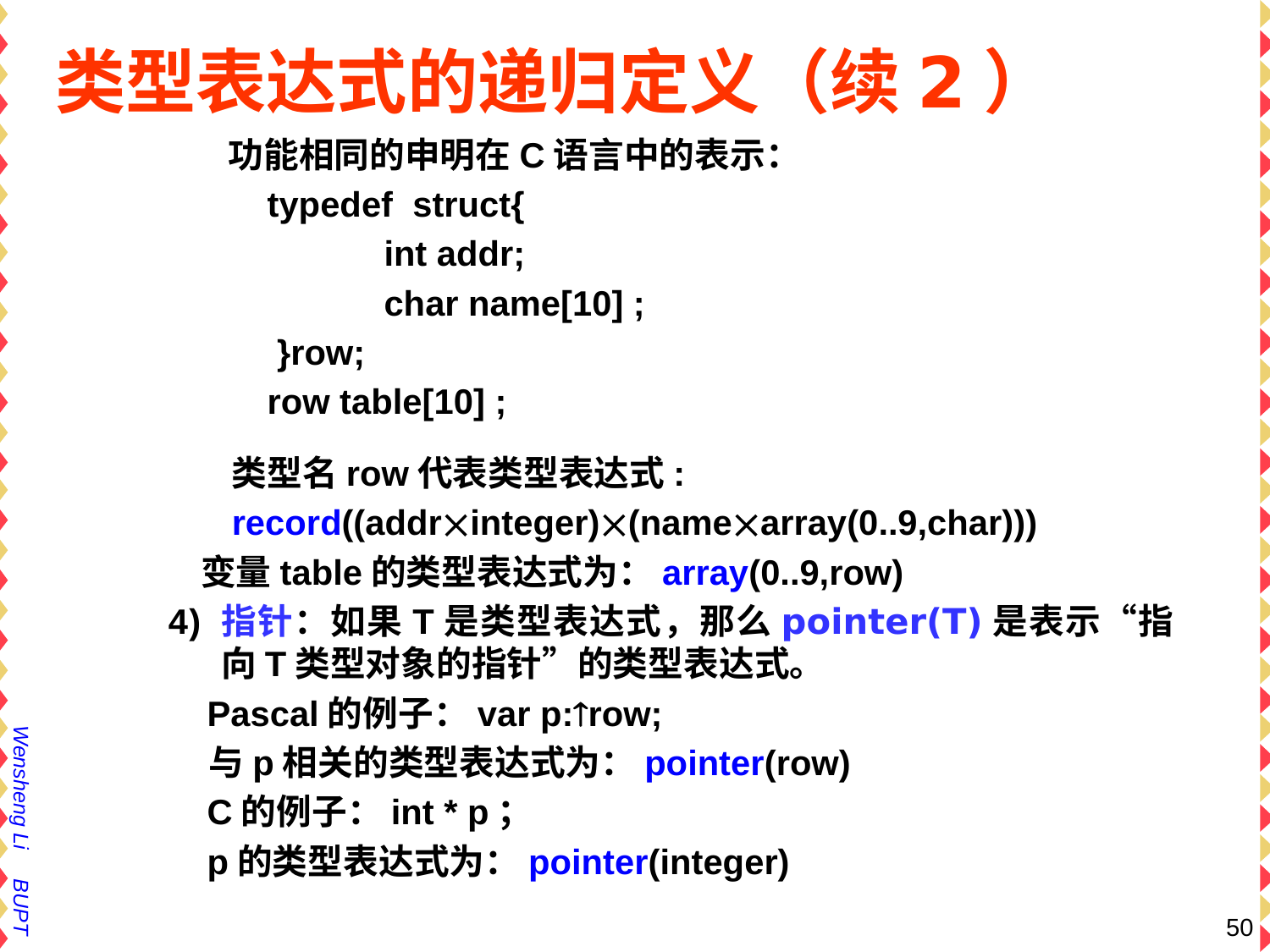

# 类型表达式的递归定义（续2）
功能相同的申明在C语言中的表示：
typedef  struct{
            int addr;
            char name[10] ;
 }row;
row table[10] ;
类型名row代表类型表达式:
record((addr×integer)×(name×array(0..9,char)))
   变量table的类型表达式为：array(0..9,row)
指针：如果T是类型表达式，那么pointer(T)是表示“指向T类型对象的指针”的类型表达式。
    Pascal的例子：var p:↑row;
    与p相关的类型表达式为：pointer(row)
    C的例子：int * p；
    p的类型表达式为：pointer(integer)
50